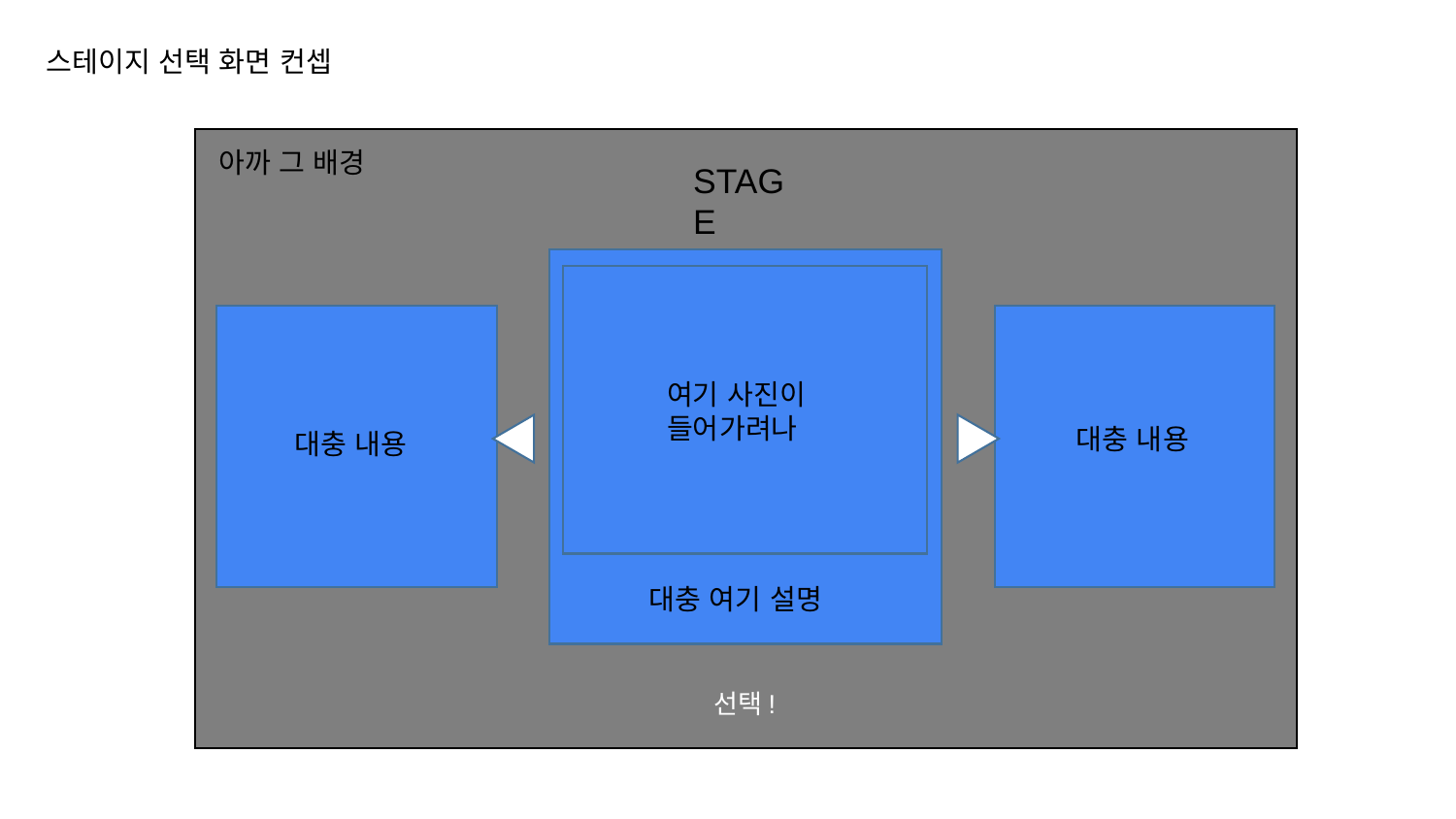

스테이지 선택 화면 컨셉

아까 그 배경
STAGE
선택!

여기 사진이
들어가려나
대충 내용

대충 내용
대충 여기 설명